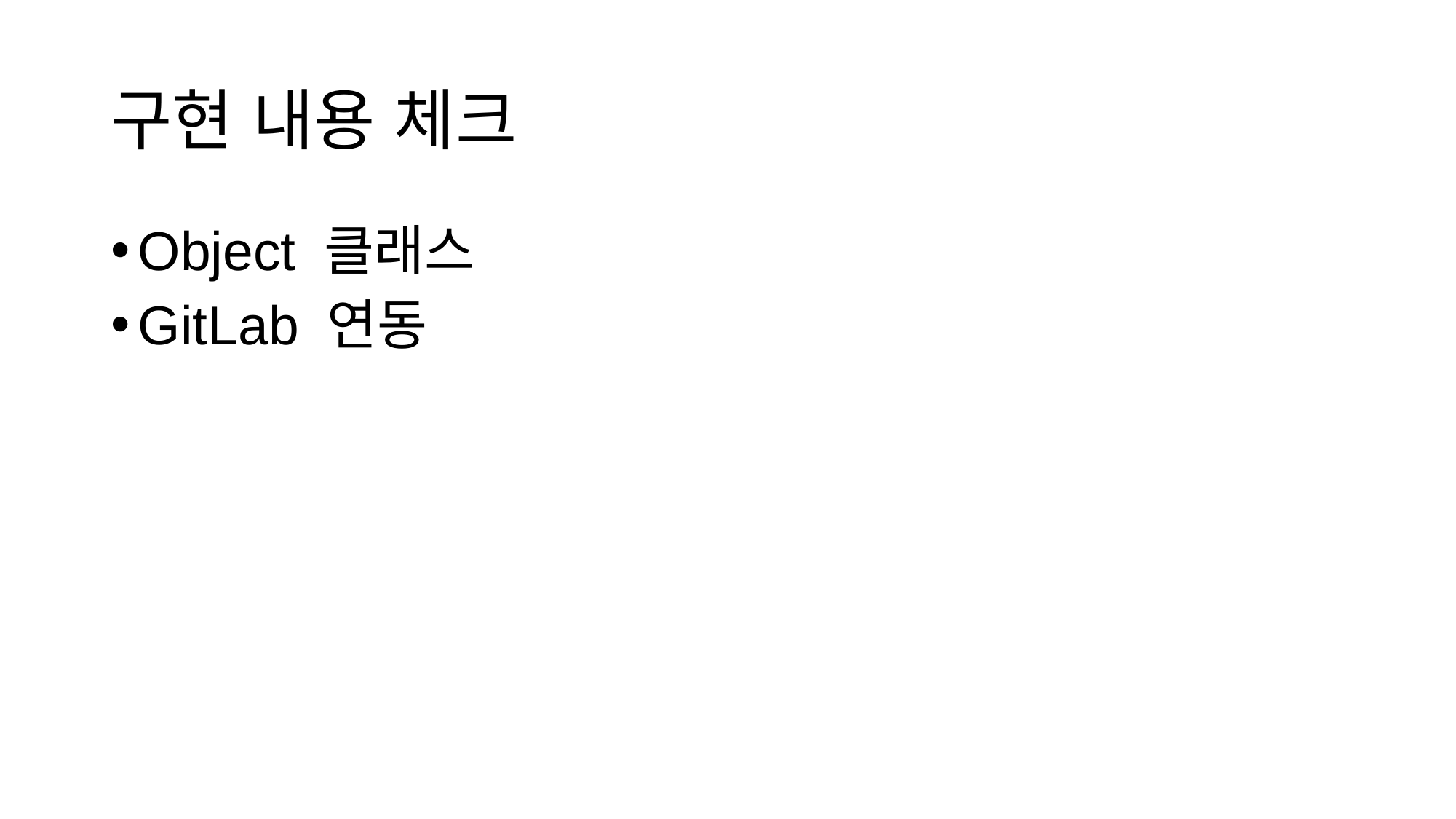

# 구현 내용 체크
Object 클래스
GitLab 연동